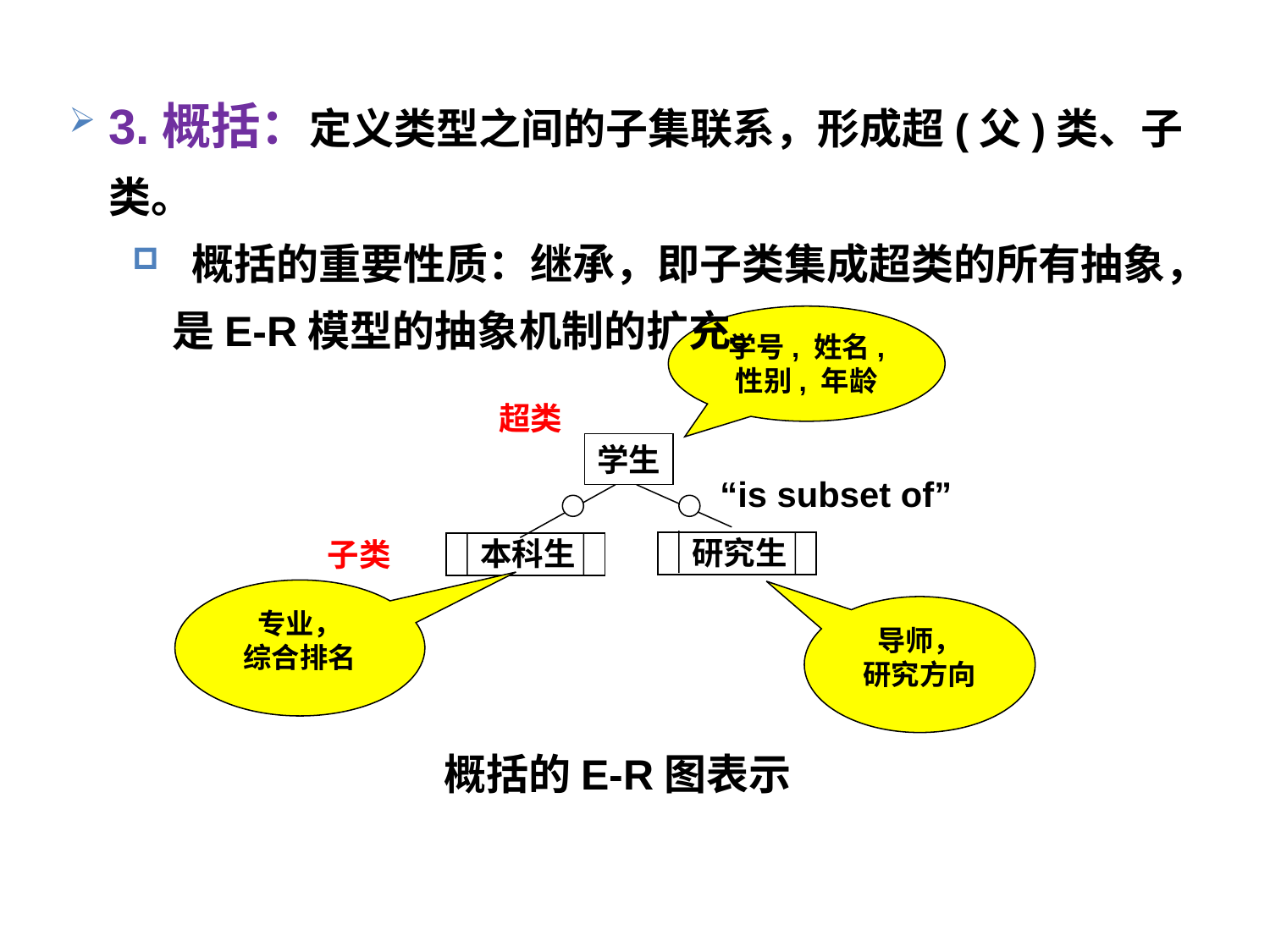

# 7.5 数据库设计—概念结构设计
3.概括：定义类型之间的子集联系，形成超(父)类、子类。
 概括的重要性质：继承，即子类集成超类的所有抽象，是E-R模型的抽象机制的扩充。
学号, 姓名,
性别, 年龄
超类
学生
“is subset of”

研究生
本科生
子类

专业，
综合排名
导师，
研究方向
概括的E-R图表示